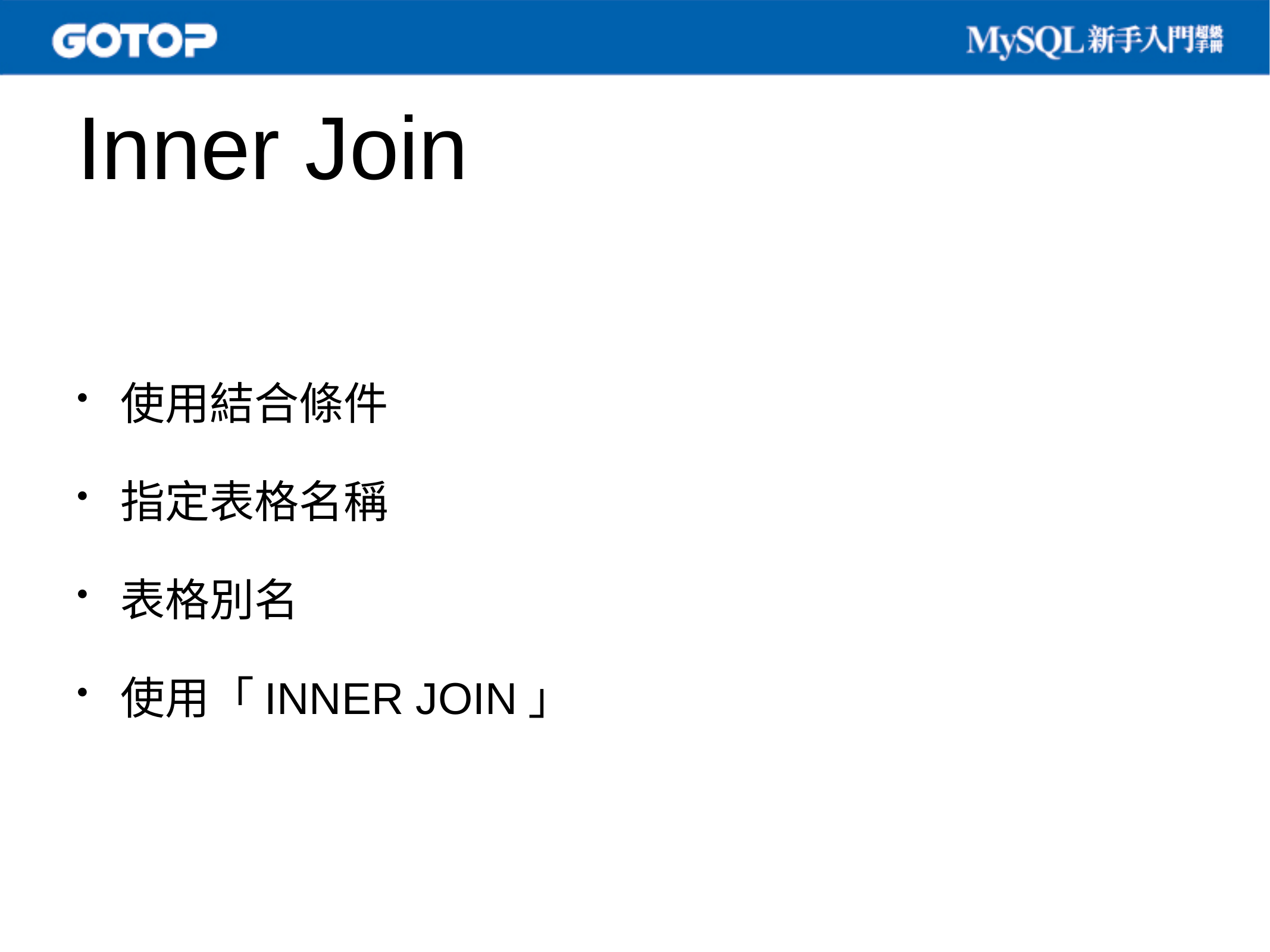

# Inner Join
使用結合條件
指定表格名稱
表格別名
使用「INNER JOIN」